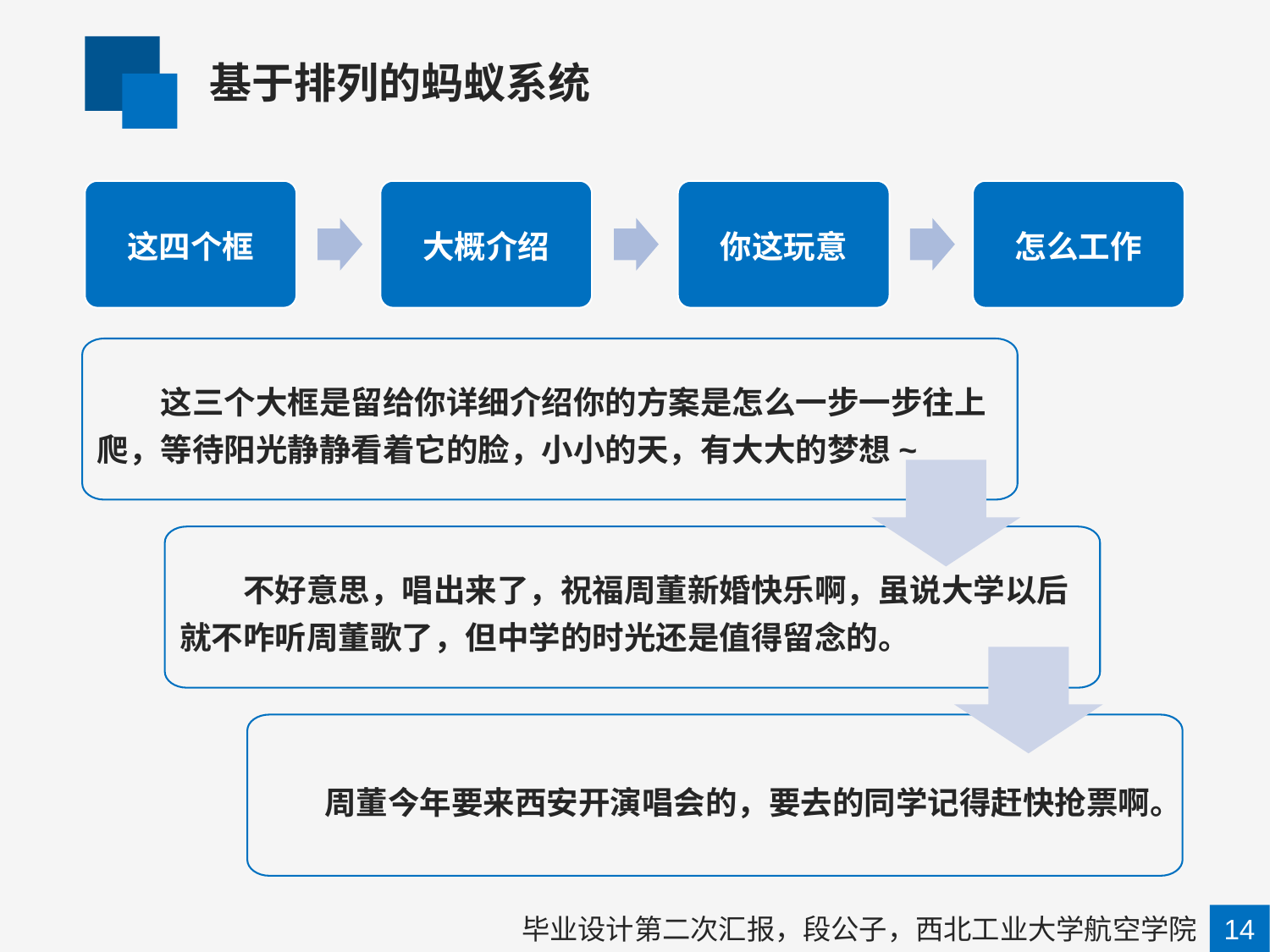

基于排列的蚂蚁系统

这四个框
大概介绍
你这玩意
怎么工作

这三个大框是留给你详细介绍你的方案是怎么一步一步往上爬，等待阳光静静看着它的脸，小小的天，有大大的梦想~

不好意思，唱出来了，祝福周董新婚快乐啊，虽说大学以后就不咋听周董歌了，但中学的时光还是值得留念的。

周董今年要来西安开演唱会的，要去的同学记得赶快抢票啊。
毕业设计第二次汇报，段公子，西北工业大学航空学院
14